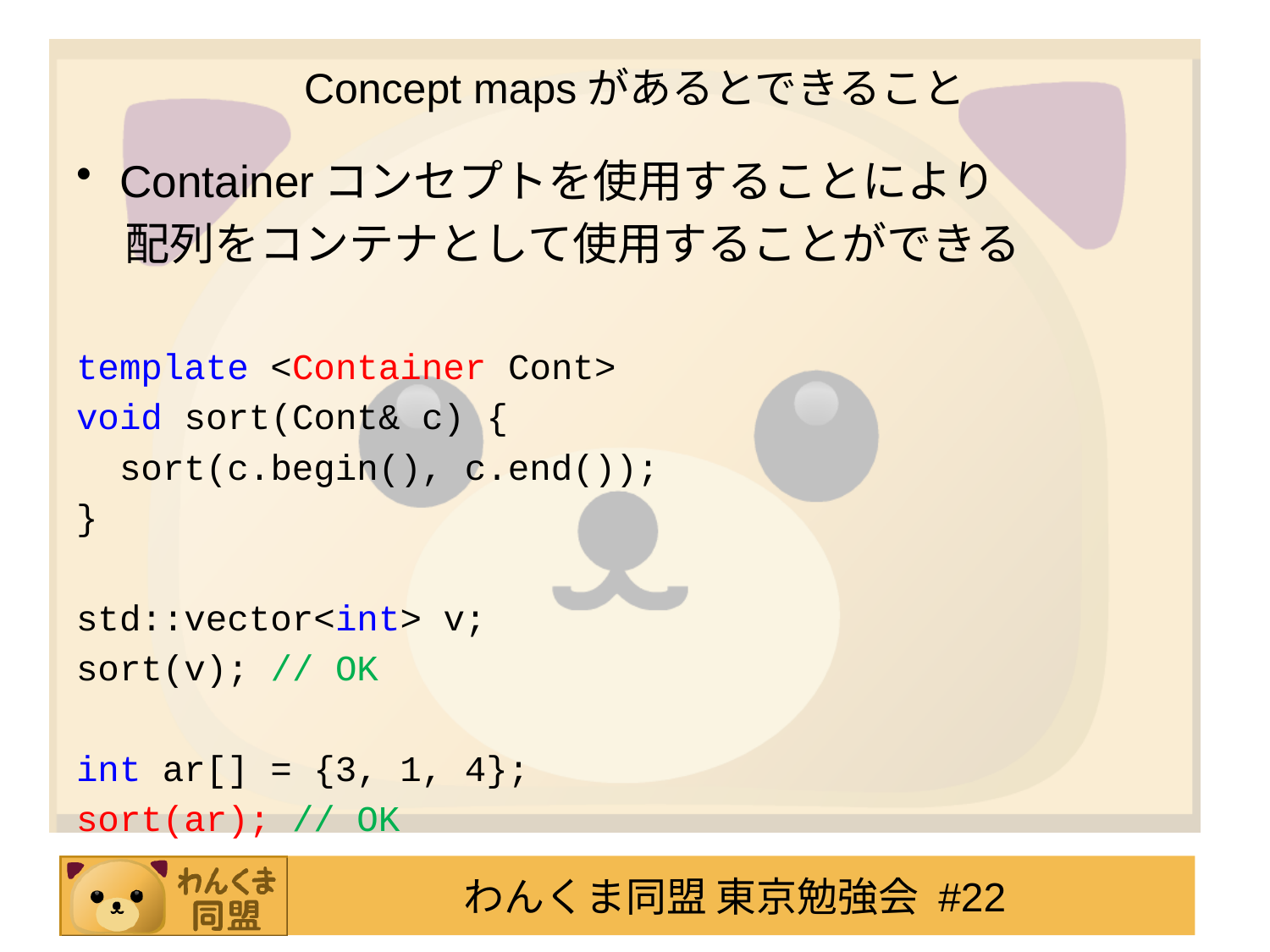

# Concept mapsがあるとできること
Containerコンセプトを使用することにより
    配列をコンテナとして使用することができる

template <Container Cont>
void sort(Cont& c) {
  sort(c.begin(), c.end());
}

std::vector<int> v;
sort(v); // OK

int ar[] = {3, 1, 4};
sort(ar); // OK